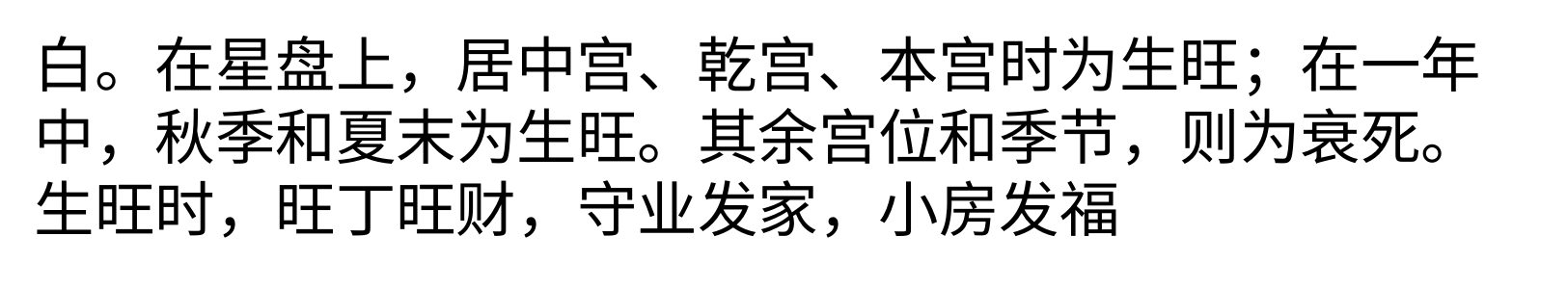

白。在星盘上，居中宫、乾宫、本宫时为生旺；在一年中，秋季和夏末为生旺。其余宫位和季节，则为衰死。生旺时，旺丁旺财，守业发家，小房发福